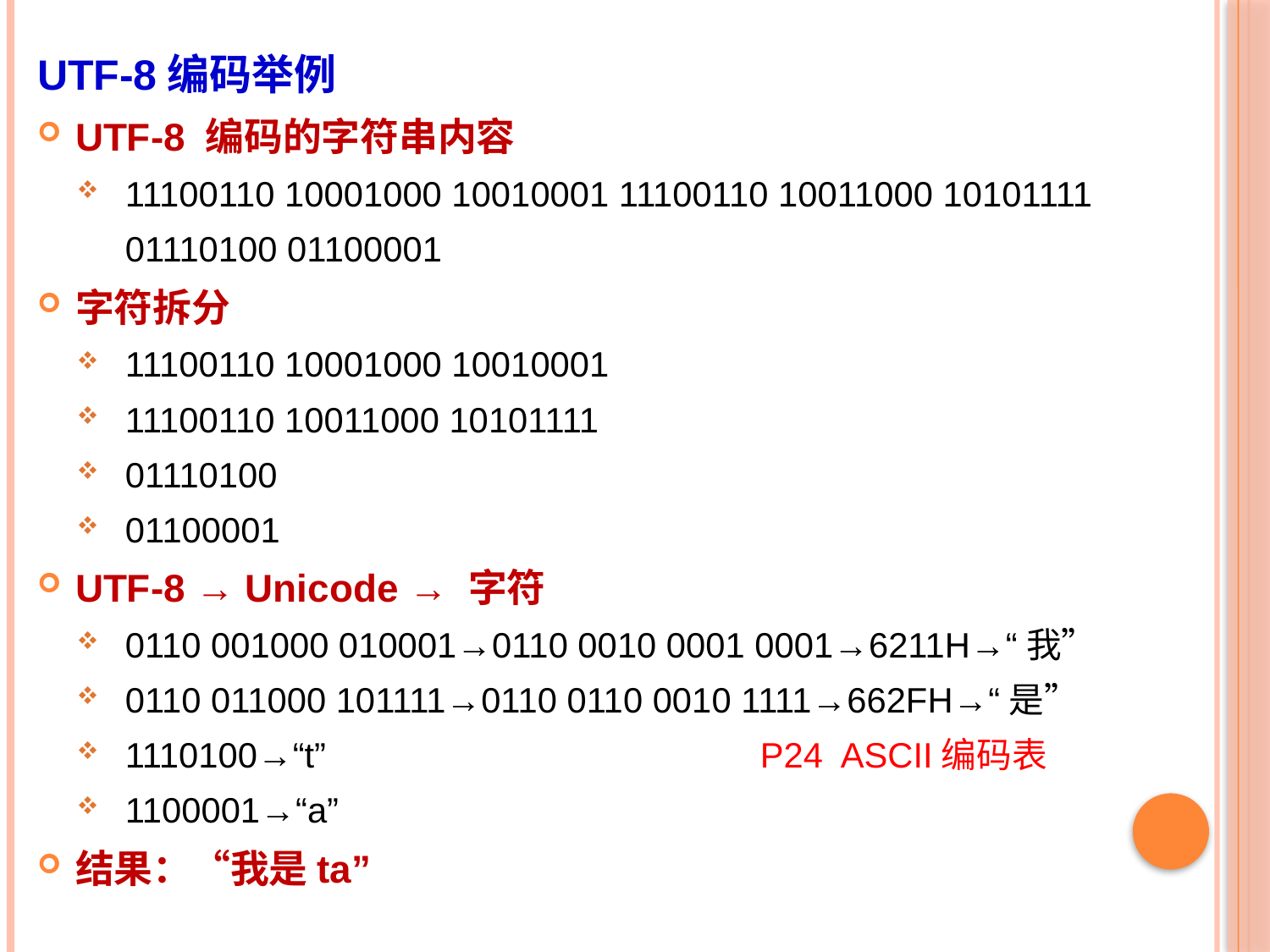

UTF-8编码举例
UTF-8 编码的字符串内容
11100110 10001000 10010001 11100110 10011000 10101111 01110100 01100001
字符拆分
11100110 10001000 10010001
11100110 10011000 10101111
01110100
01100001
UTF-8 → Unicode → 字符
0110 001000 010001→0110 0010 0001 0001→6211H→“我”
0110 011000 101111→0110 0110 0010 1111→662FH→“是”
1110100→“t” 				P24  ASCII编码表
1100001→“a”
结果：“我是ta”